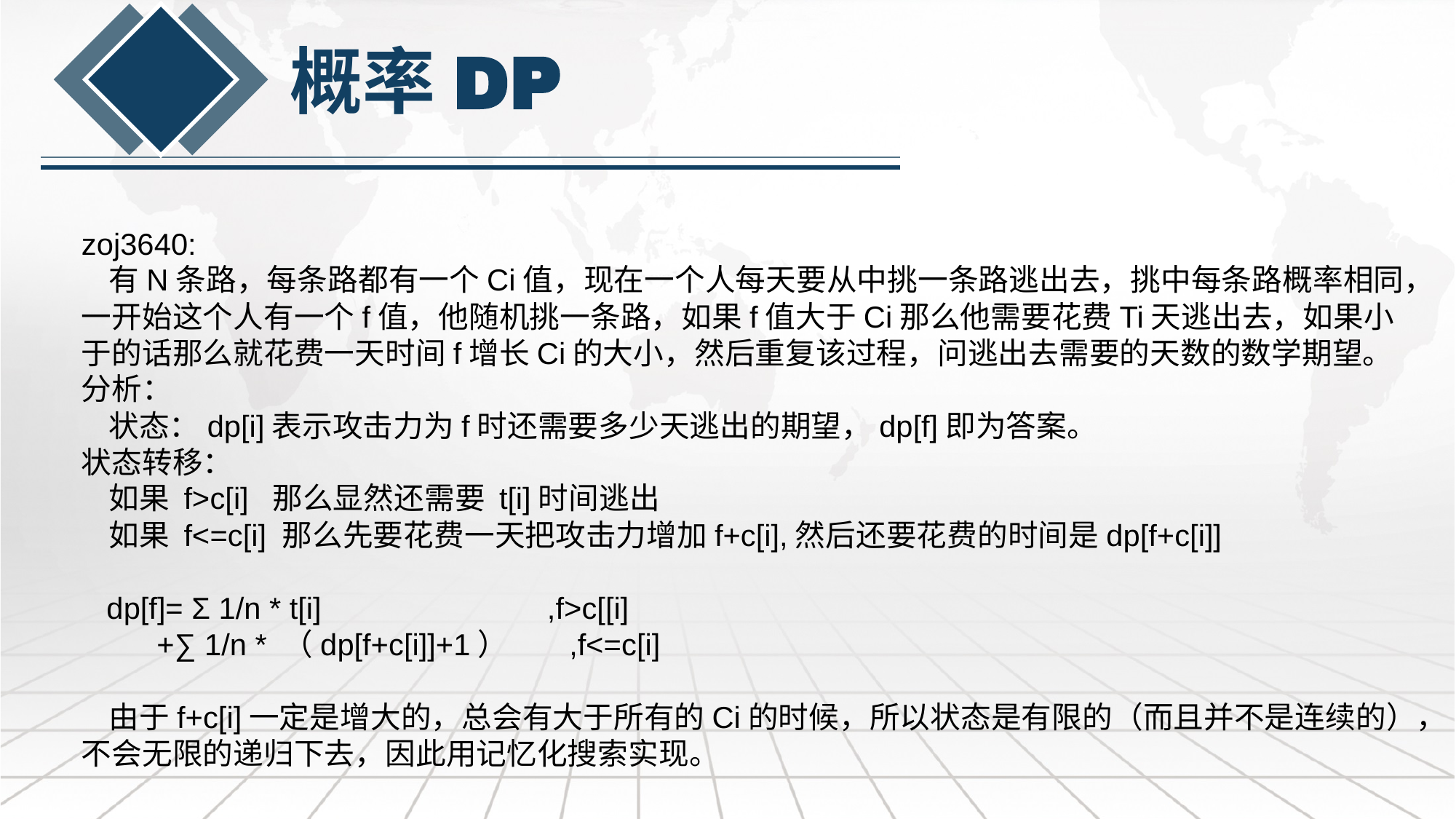

概率DP
zoj3640:
   有N条路，每条路都有一个Ci值，现在一个人每天要从中挑一条路逃出去，挑中每条路概率相同，一开始这个人有一个f值，他随机挑一条路，如果f值大于Ci那么他需要花费Ti天逃出去，如果小于的话那么就花费一天时间f增长Ci的大小，然后重复该过程，问逃出去需要的天数的数学期望。
分析：
   状态：dp[i]表示攻击力为f时还需要多少天逃出的期望，dp[f]即为答案。
状态转移：
   如果 f>c[i]  那么显然还需要 t[i]时间逃出
   如果 f<=c[i] 那么先要花费一天把攻击力增加f+c[i],然后还要花费的时间是dp[f+c[i]]

   dp[f]= Σ 1/n * t[i]                           ,f>c[[i]
         +∑ 1/n * （dp[f+c[i]]+1）        ,f<=c[i]

   由于f+c[i]一定是增大的，总会有大于所有的Ci的时候，所以状态是有限的（而且并不是连续的），不会无限的递归下去，因此用记忆化搜索实现。